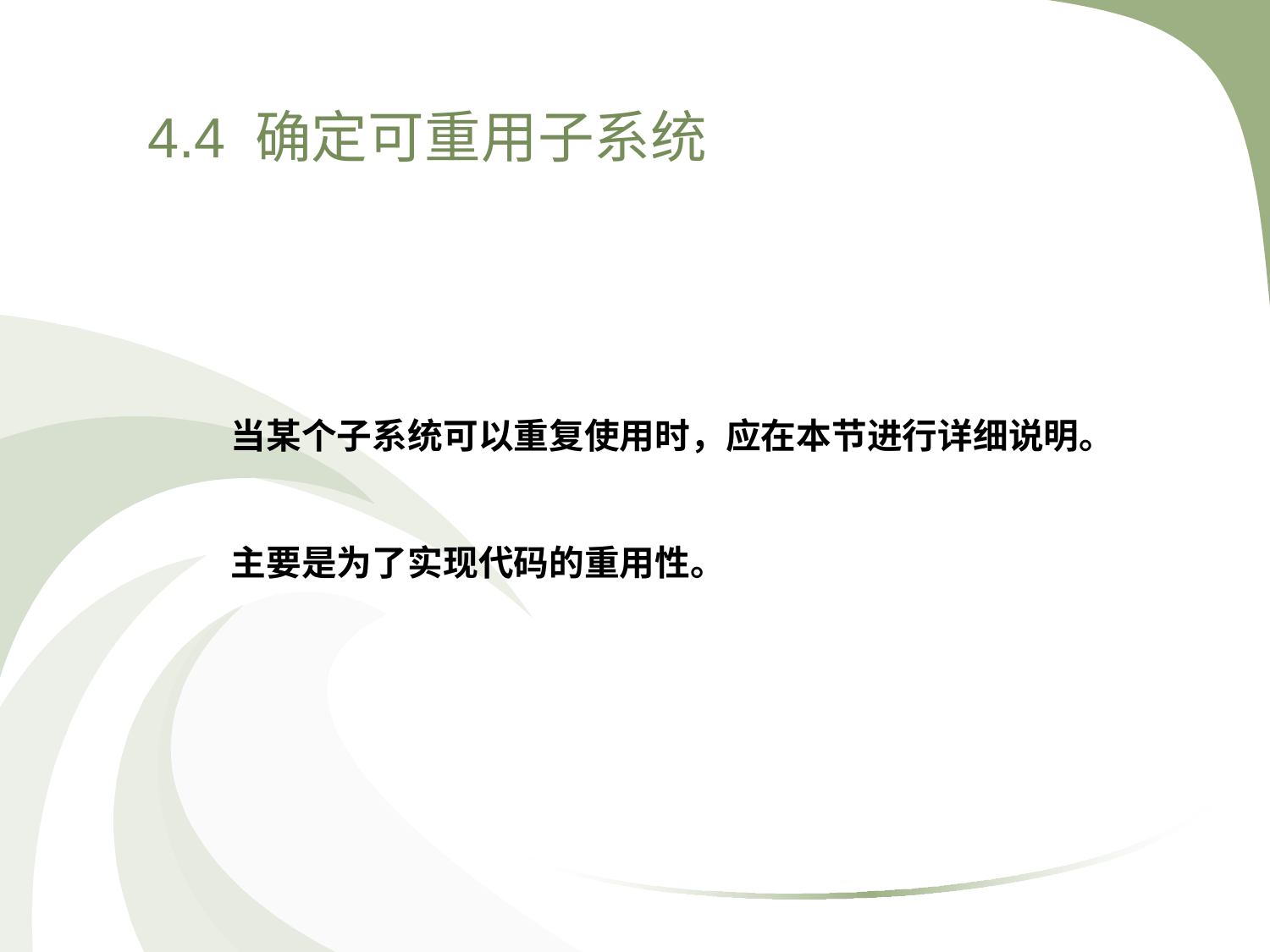

4.4 确定可重用子系统
当某个子系统可以重复使用时，应在本节进行详细说明。

主要是为了实现代码的重用性。